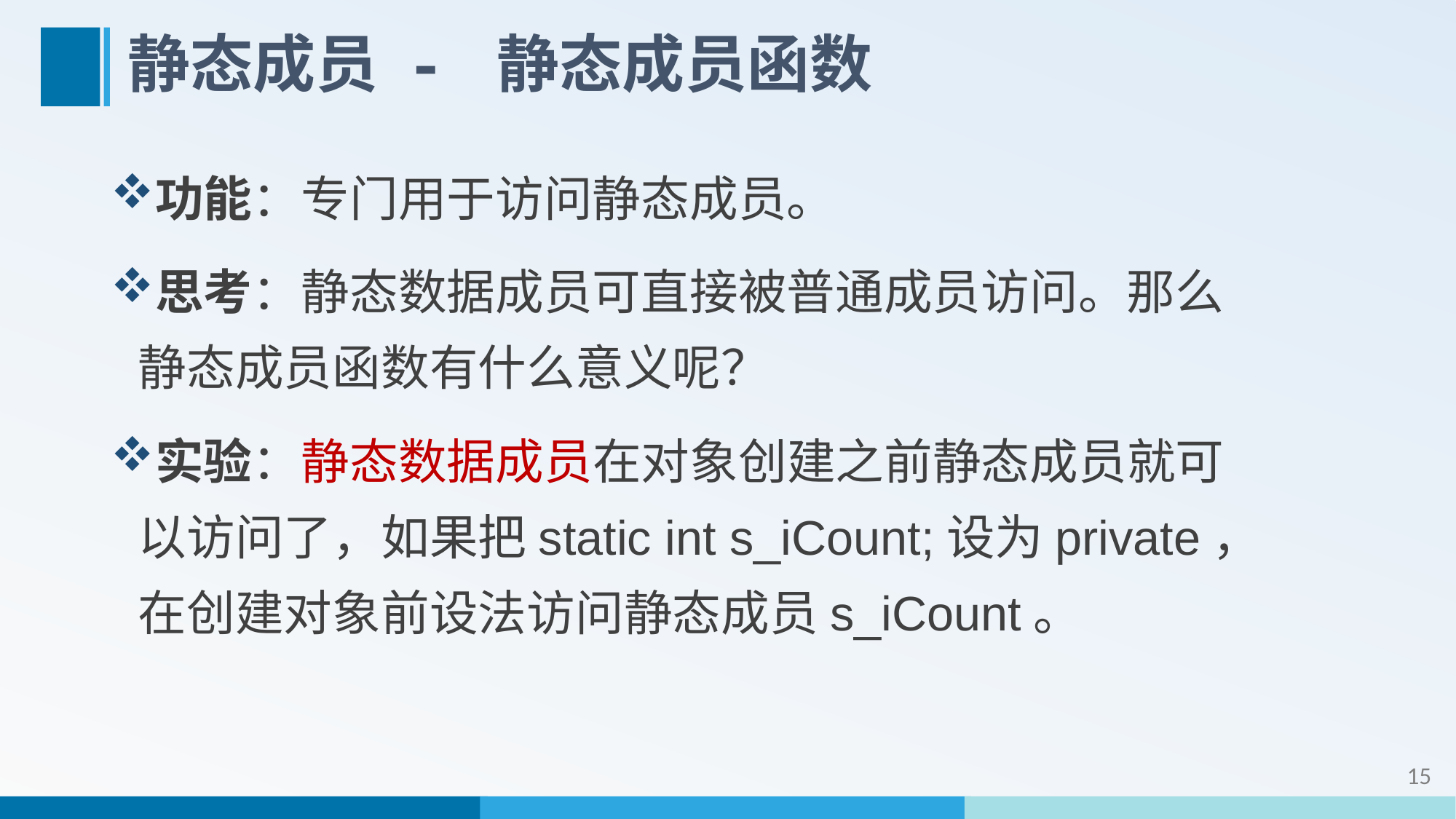

# 静态成员 - 静态成员函数
功能：专门用于访问静态成员。
思考：静态数据成员可直接被普通成员访问。那么静态成员函数有什么意义呢？
实验：静态数据成员在对象创建之前静态成员就可以访问了，如果把static int s_iCount;设为private，在创建对象前设法访问静态成员s_iCount。